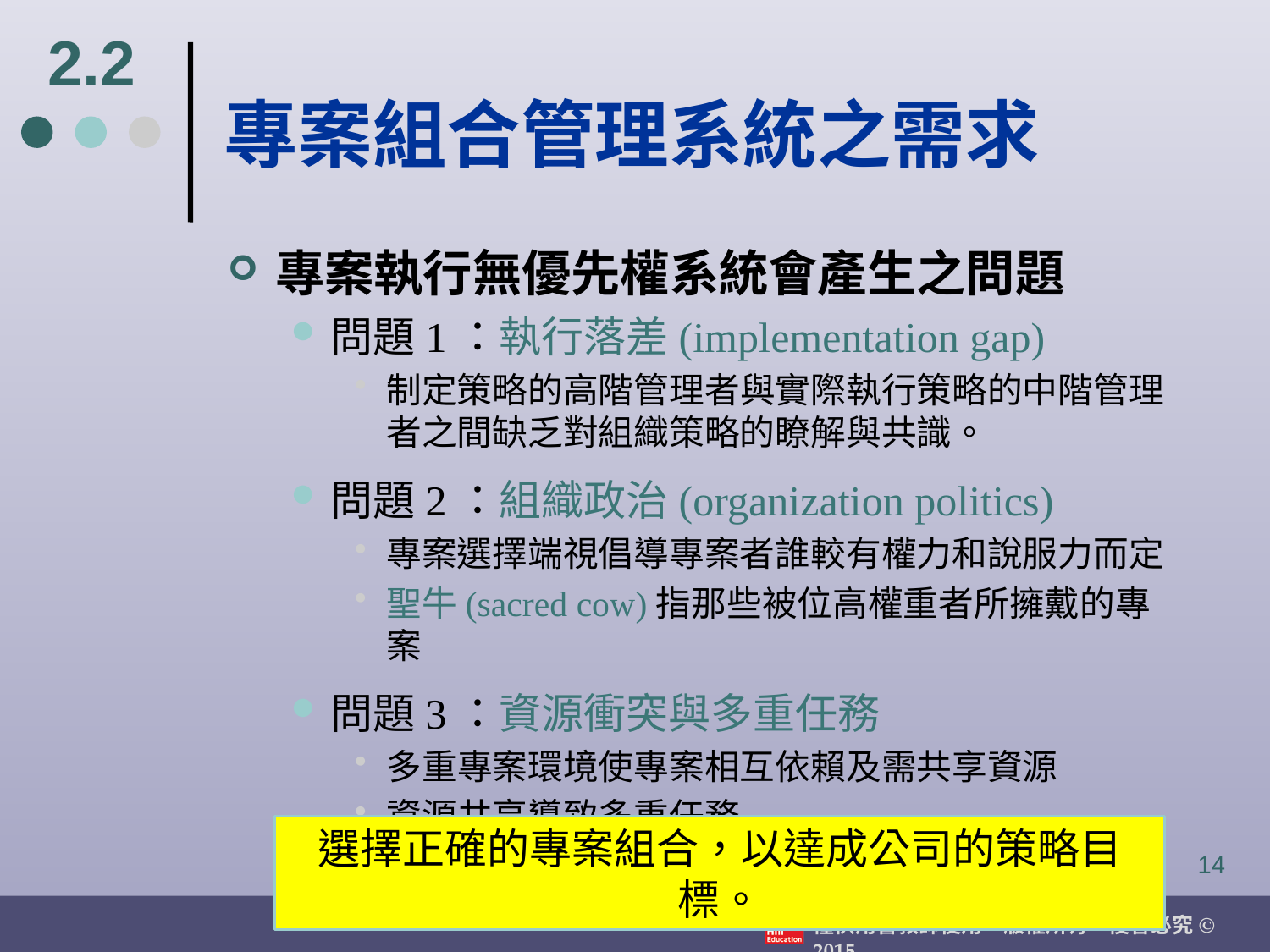

2.2
# 專案組合管理系統之需求
專案執行無優先權系統會產生之問題
問題1：執行落差(implementation gap)
制定策略的高階管理者與實際執行策略的中階管理者之間缺乏對組織策略的瞭解與共識。
問題2：組織政治(organization politics)
專案選擇端視倡導專案者誰較有權力和說服力而定
聖牛(sacred cow)指那些被位高權重者所擁戴的專案
問題3：資源衝突與多重任務
多重專案環境使專案相互依賴及需共享資源
資源共享導致多重任務
選擇正確的專案組合，以達成公司的策略目標。
14